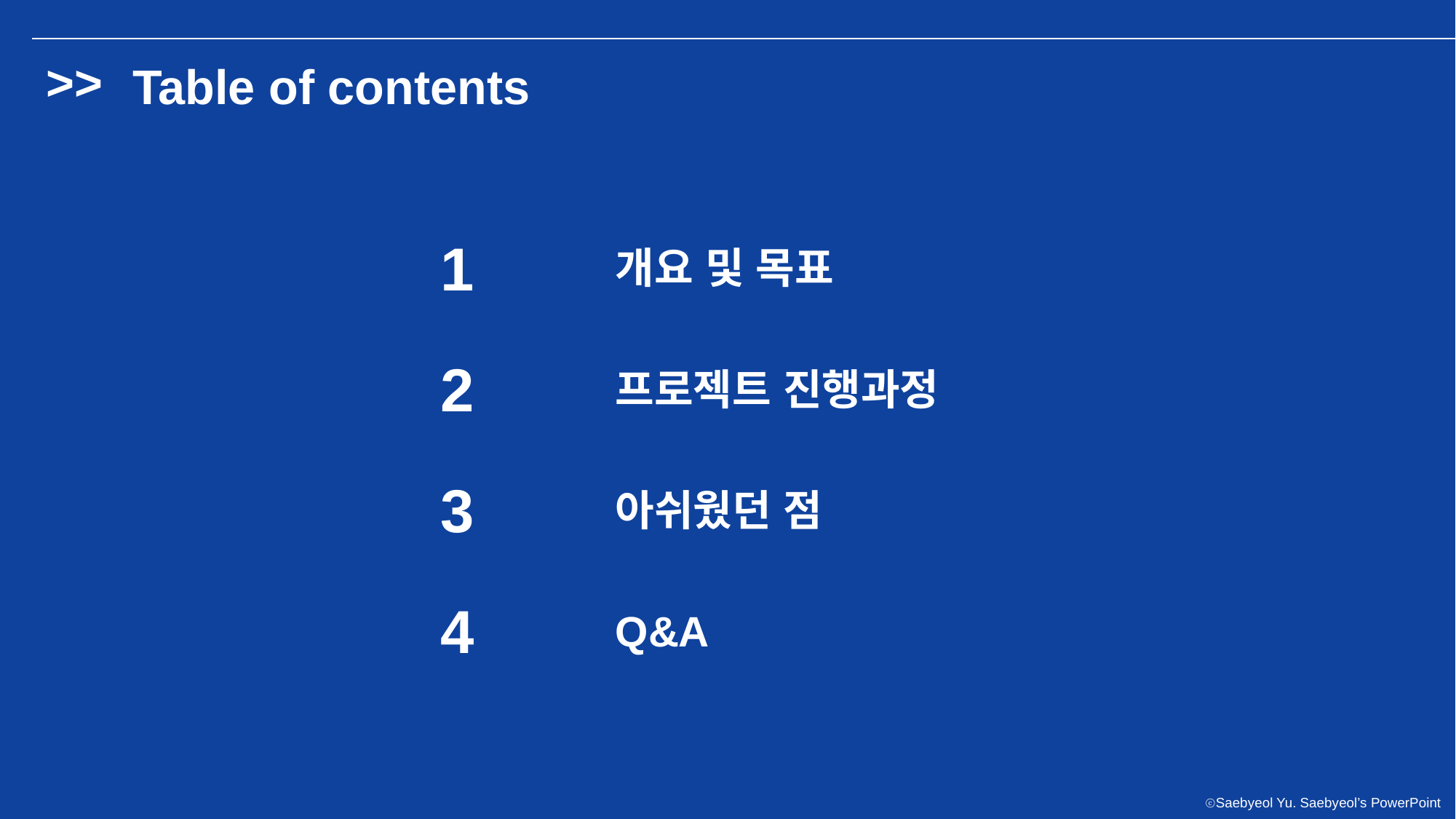

>>
Table of contents
1
개요 및 목표
2
프로젝트 진행과정
3
아쉬웠던 점
4
Q&A